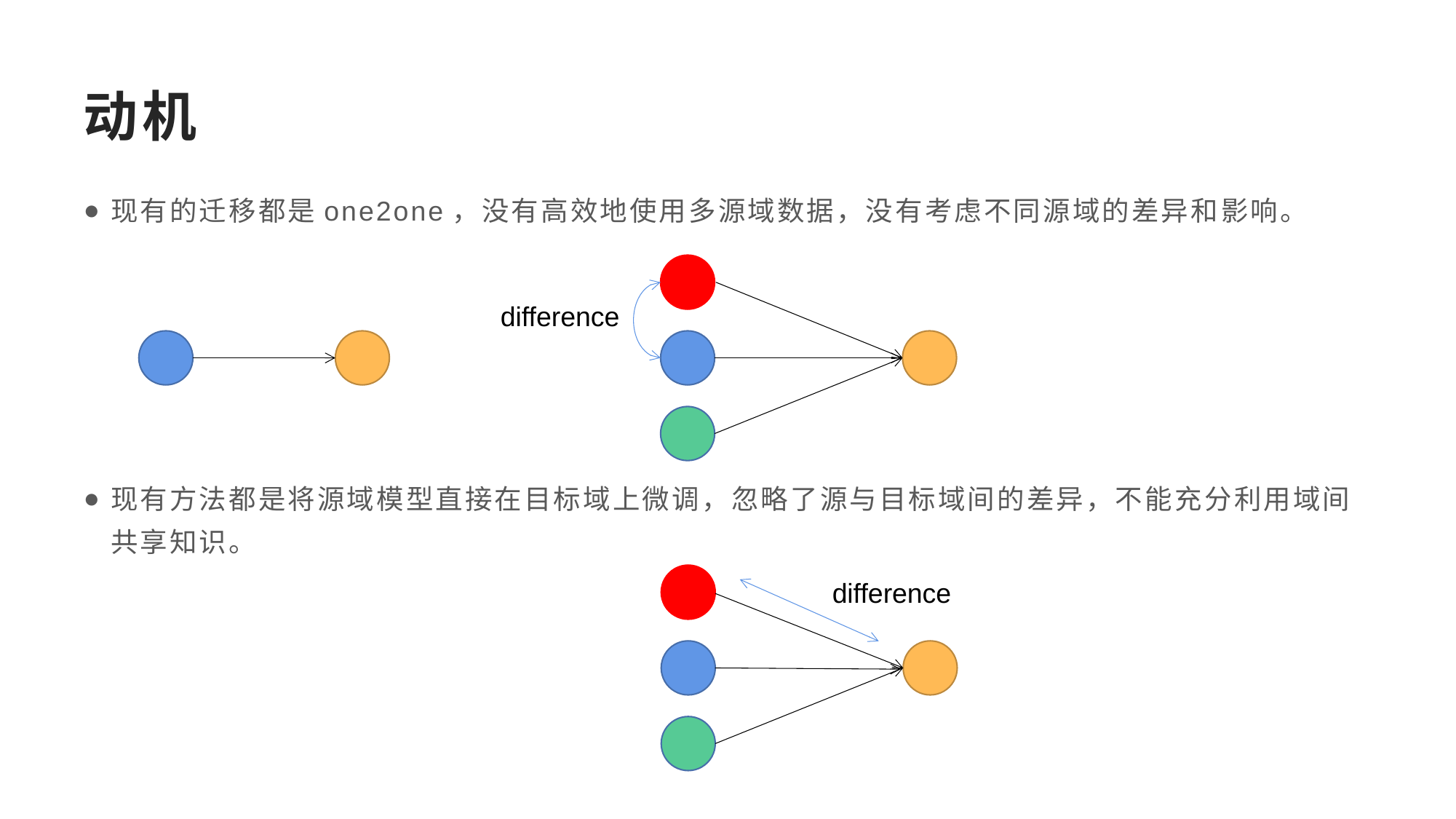

# 动机
现有的迁移都是one2one，没有高效地使用多源域数据，没有考虑不同源域的差异和影响。

现有方法都是将源域模型直接在目标域上微调，忽略了源与目标域间的差异，不能充分利用域间共享知识。

difference

difference